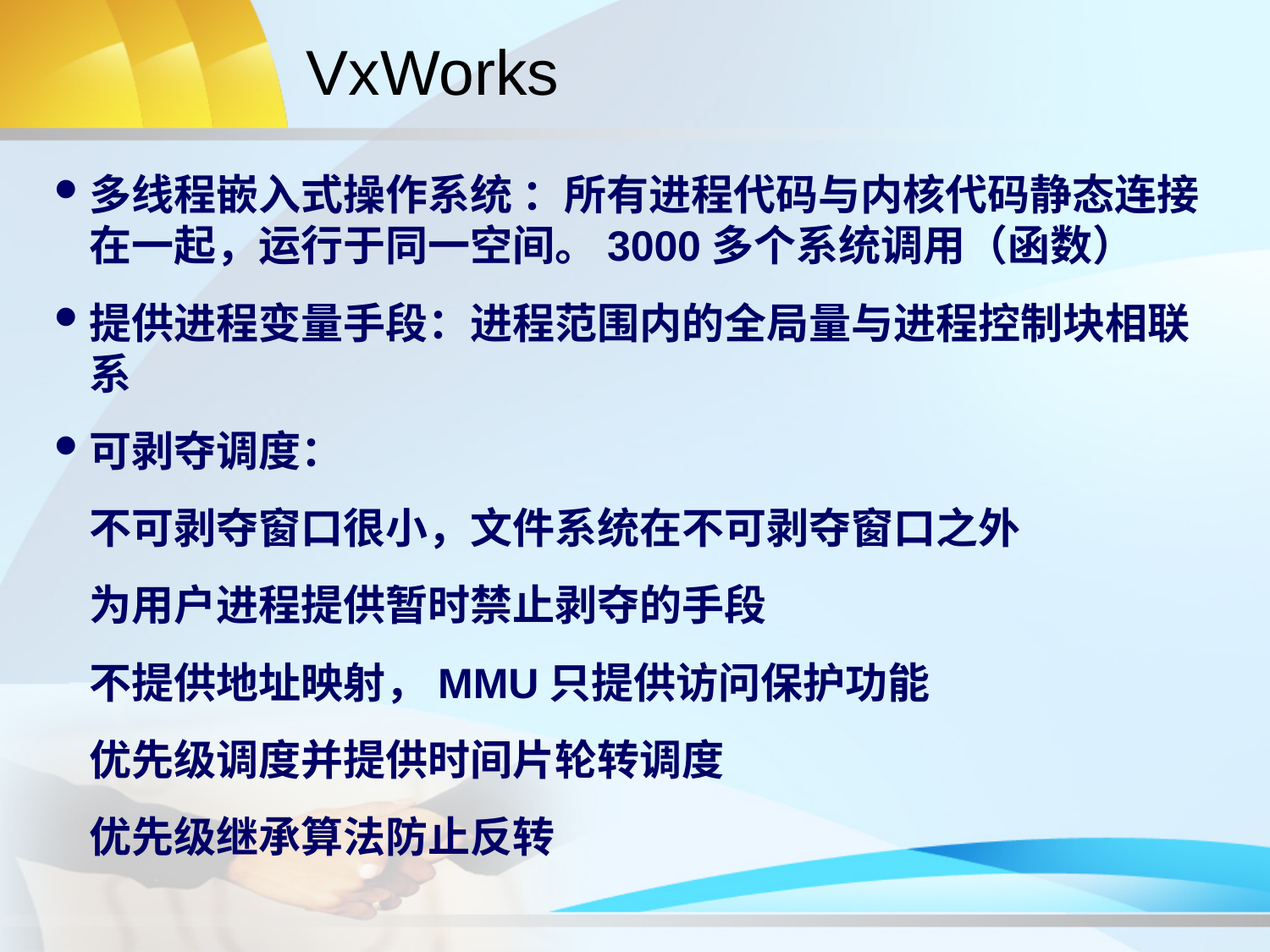

# VxWorks
多线程嵌入式操作系统 ：所有进程代码与内核代码静态连接在一起，运行于同一空间。3000多个系统调用（函数）
提供进程变量手段：进程范围内的全局量与进程控制块相联系
可剥夺调度：
	不可剥夺窗口很小，文件系统在不可剥夺窗口之外
	为用户进程提供暂时禁止剥夺的手段
	不提供地址映射，MMU只提供访问保护功能
	优先级调度并提供时间片轮转调度
	优先级继承算法防止反转